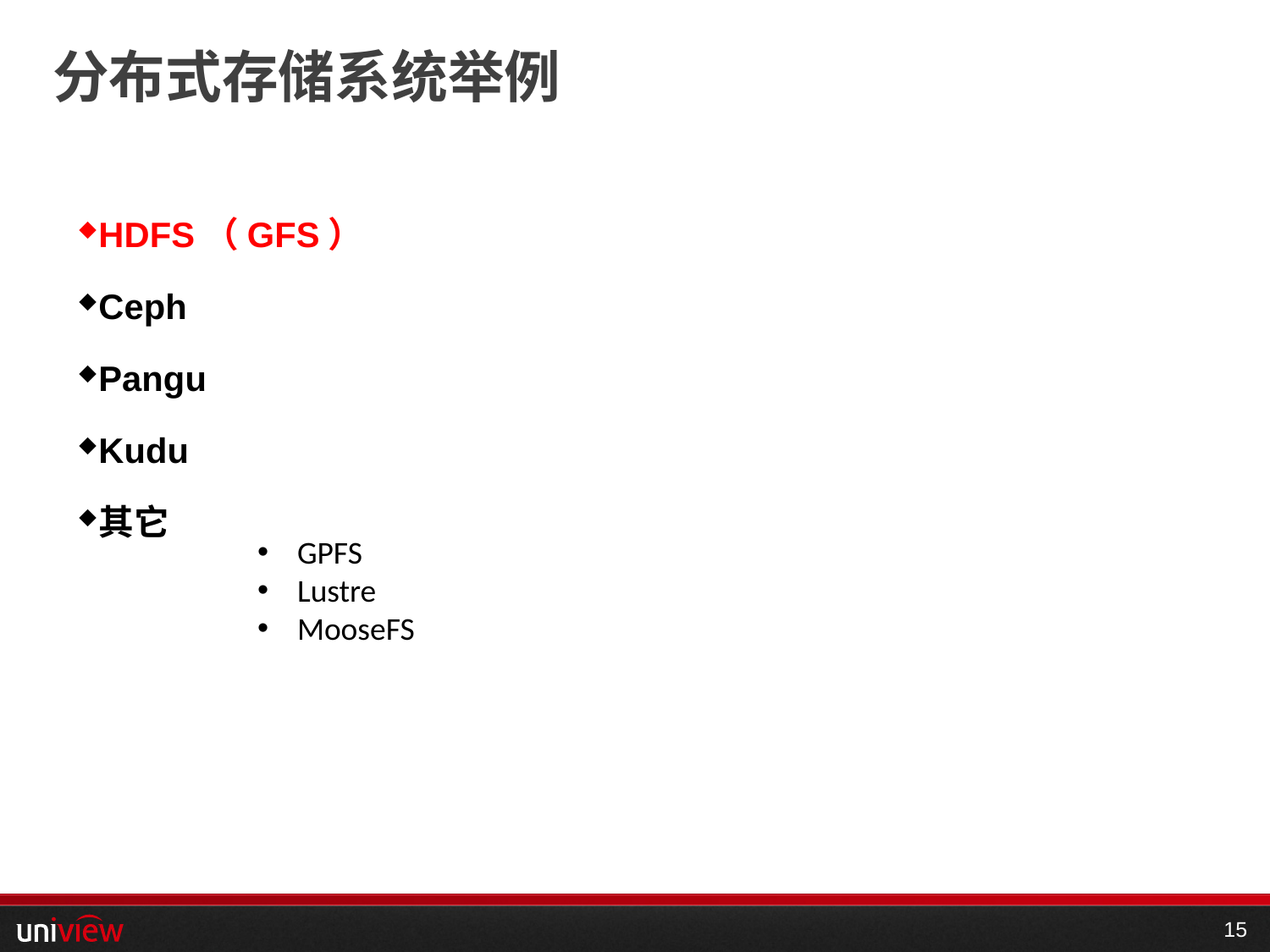

# 分布式存储系统举例
HDFS（GFS）
Ceph
Pangu
Kudu
其它

GPFS
Lustre
MooseFS